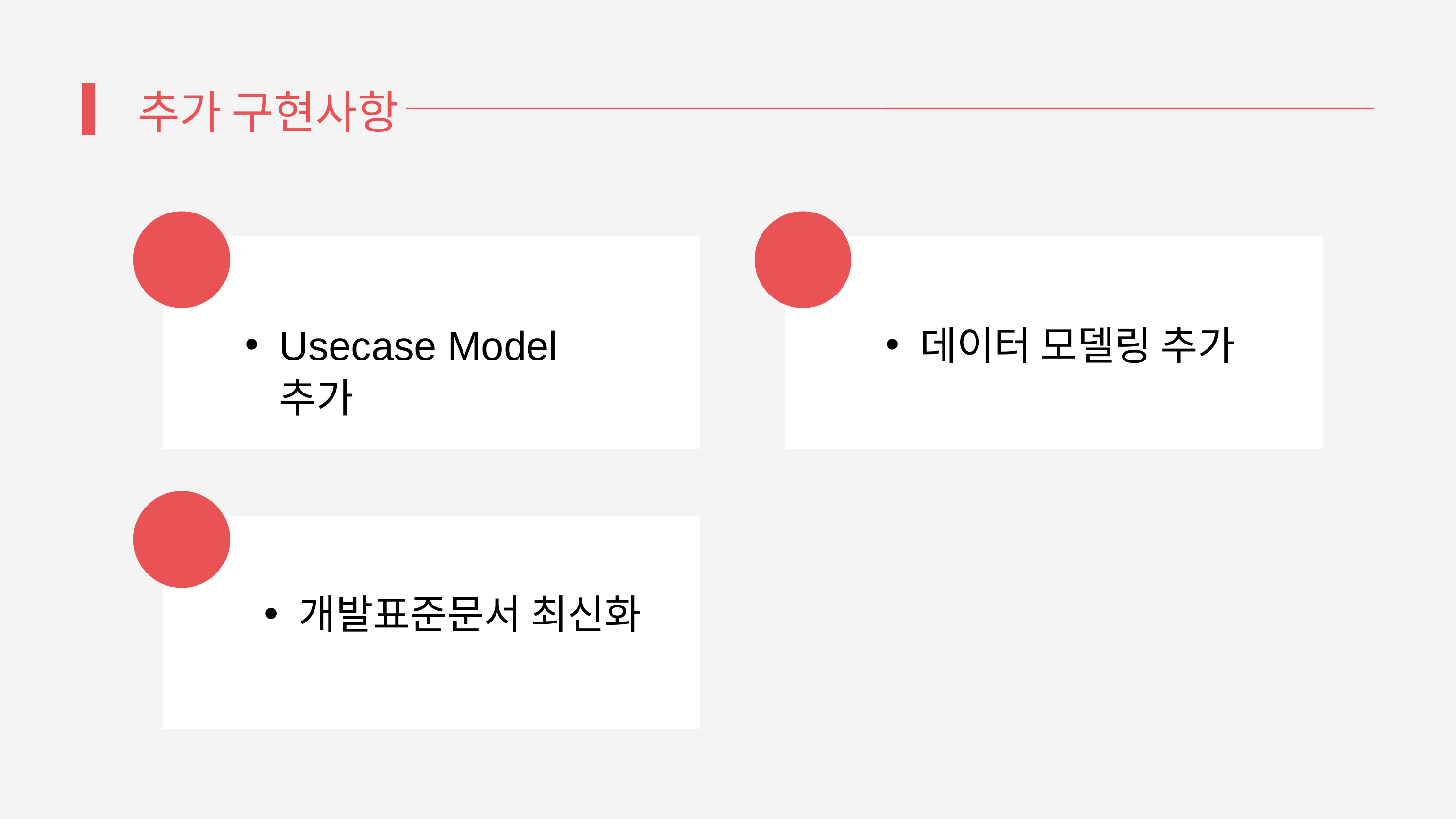

추가 구현사항

Usecase Model 추가
데이터 모델링 추가

개발표준문서 최신화